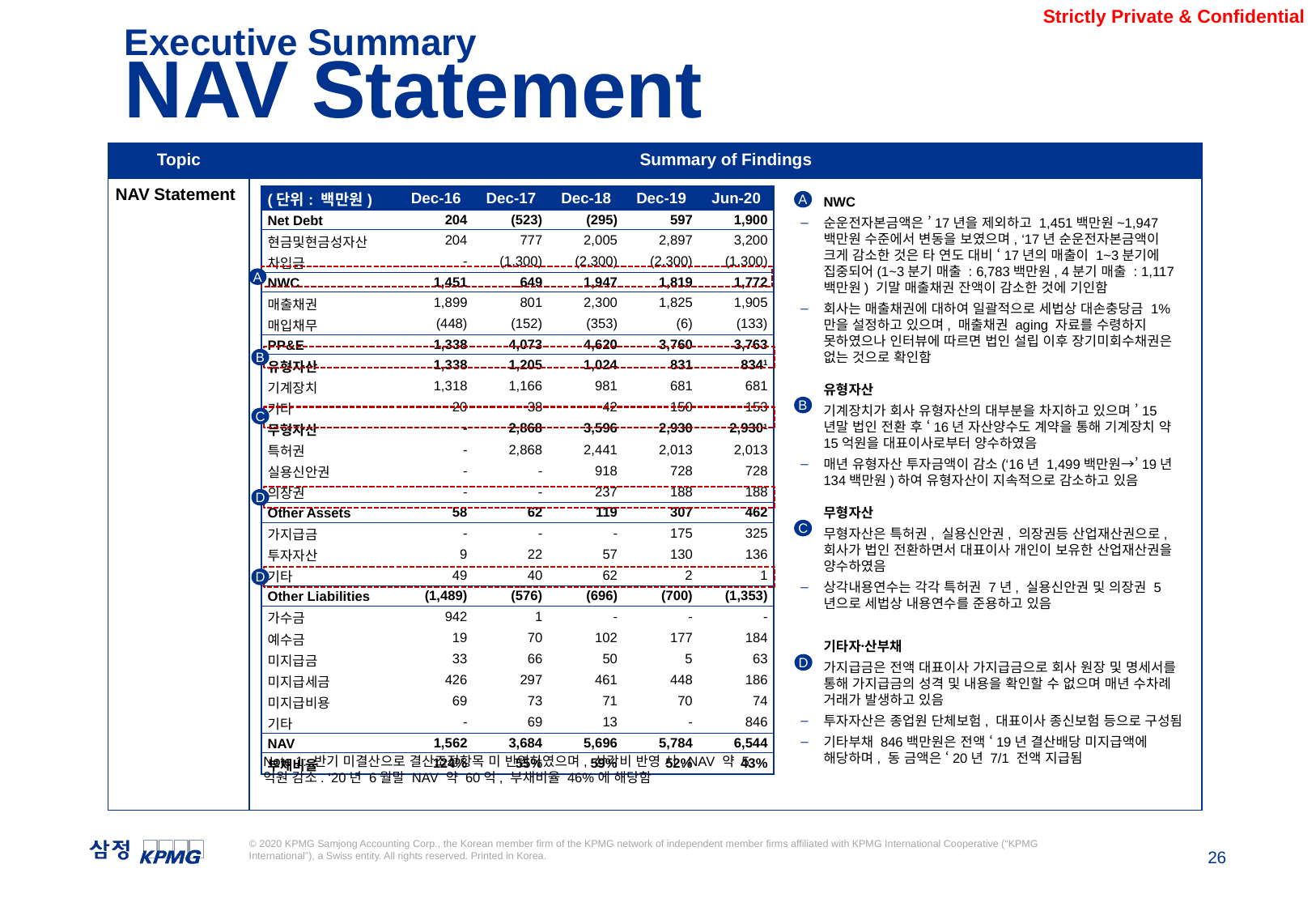

Executive Summary
NAV Statement
| Topic | Summary of Findings |
| --- | --- |
| NAV Statement |  |
NWC
순운전자본금액은 ’17년을 제외하고 1,451백만원~1,947백만원 수준에서 변동을 보였으며, ‘17년 순운전자본금액이 크게 감소한 것은 타 연도 대비 ‘17년의 매출이 1~3분기에 집중되어(1~3분기 매출 : 6,783백만원, 4분기 매출 : 1,117백만원) 기말 매출채권 잔액이 감소한 것에 기인함
회사는 매출채권에 대하여 일괄적으로 세법상 대손충당금 1%만을 설정하고 있으며, 매출채권 aging 자료를 수령하지 못하였으나 인터뷰에 따르면 법인 설립 이후 장기미회수채권은 없는 것으로 확인함

유형자산
기계장치가 회사 유형자산의 대부분을 차지하고 있으며 ’15년말 법인 전환 후 ‘16년 자산양수도 계약을 통해 기계장치 약 15억원을 대표이사로부터 양수하였음
매년 유형자산 투자금액이 감소(‘16년 1,499백만원→’19년 134백만원)하여 유형자산이 지속적으로 감소하고 있음

무형자산
무형자산은 특허권, 실용신안권, 의장권등 산업재산권으로, 회사가 법인 전환하면서 대표이사 개인이 보유한 산업재산권을 양수하였음
상각내용연수는 각각 특허권 7년, 실용신안권 및 의장권 5년으로 세법상 내용연수를 준용하고 있음

기타자산〮부채
가지급금은 전액 대표이사 가지급금으로 회사 원장 및 명세서를 통해 가지급금의 성격 및 내용을 확인할 수 없으며 매년 수차례 거래가 발생하고 있음
투자자산은 종업원 단체보험, 대표이사 종신보험 등으로 구성됨
기타부채 846백만원은 전액 ‘19년 결산배당 미지급액에 해당하며, 동 금액은 ‘20년 7/1 전액 지급됨

| (단위: 백만원) | Dec-16 | Dec-17 | Dec-18 | Dec-19 | Jun-20 |
| --- | --- | --- | --- | --- | --- |
| Net Debt | 204 | (523) | (295) | 597 | 1,900 |
| 현금및현금성자산 | 204 | 777 | 2,005 | 2,897 | 3,200 |
| 차입금 | - | (1,300) | (2,300) | (2,300) | (1,300) |
| NWC | 1,451 | 649 | 1,947 | 1,819 | 1,772 |
| 매출채권 | 1,899 | 801 | 2,300 | 1,825 | 1,905 |
| 매입채무 | (448) | (152) | (353) | (6) | (133) |
| PP&E | 1,338 | 4,073 | 4,620 | 3,760 | 3,763 |
| 유형자산 | 1,338 | 1,205 | 1,024 | 831 | 8341 |
| 기계장치 | 1,318 | 1,166 | 981 | 681 | 681 |
| 기타 | 20 | 38 | 42 | 150 | 153 |
| 무형자산 | - | 2,868 | 3,596 | 2,930 | 2,9301 |
| 특허권 | - | 2,868 | 2,441 | 2,013 | 2,013 |
| 실용신안권 | - | - | 918 | 728 | 728 |
| 의장권 | - | - | 237 | 188 | 188 |
| Other Assets | 58 | 62 | 119 | 307 | 462 |
| 가지급금 | - | - | - | 175 | 325 |
| 투자자산 | 9 | 22 | 57 | 130 | 136 |
| 기타 | 49 | 40 | 62 | 2 | 1 |
| Other Liabilities | (1,489) | (576) | (696) | (700) | (1,353) |
| 가수금 | 942 | 1 | - | - | - |
| 예수금 | 19 | 70 | 102 | 177 | 184 |
| 미지급금 | 33 | 66 | 50 | 5 | 63 |
| 미지급세금 | 426 | 297 | 461 | 448 | 186 |
| 미지급비용 | 69 | 73 | 71 | 70 | 74 |
| 기타 | - | 69 | 13 | - | 846 |
| NAV | 1,562 | 3,684 | 5,696 | 5,784 | 6,544 |
| 부채비율 | 124% | 55% | 59% | 52% | 43% |
A

A

B
B

C

D
C

D
D
Note 1: 반기 미결산으로 결산조정항목 미 반영하였으며, 상각비 반영 시, NAV 약 5억원 감소. ‘20년 6월말 NAV 약 60억, 부채비율 46%에 해당함